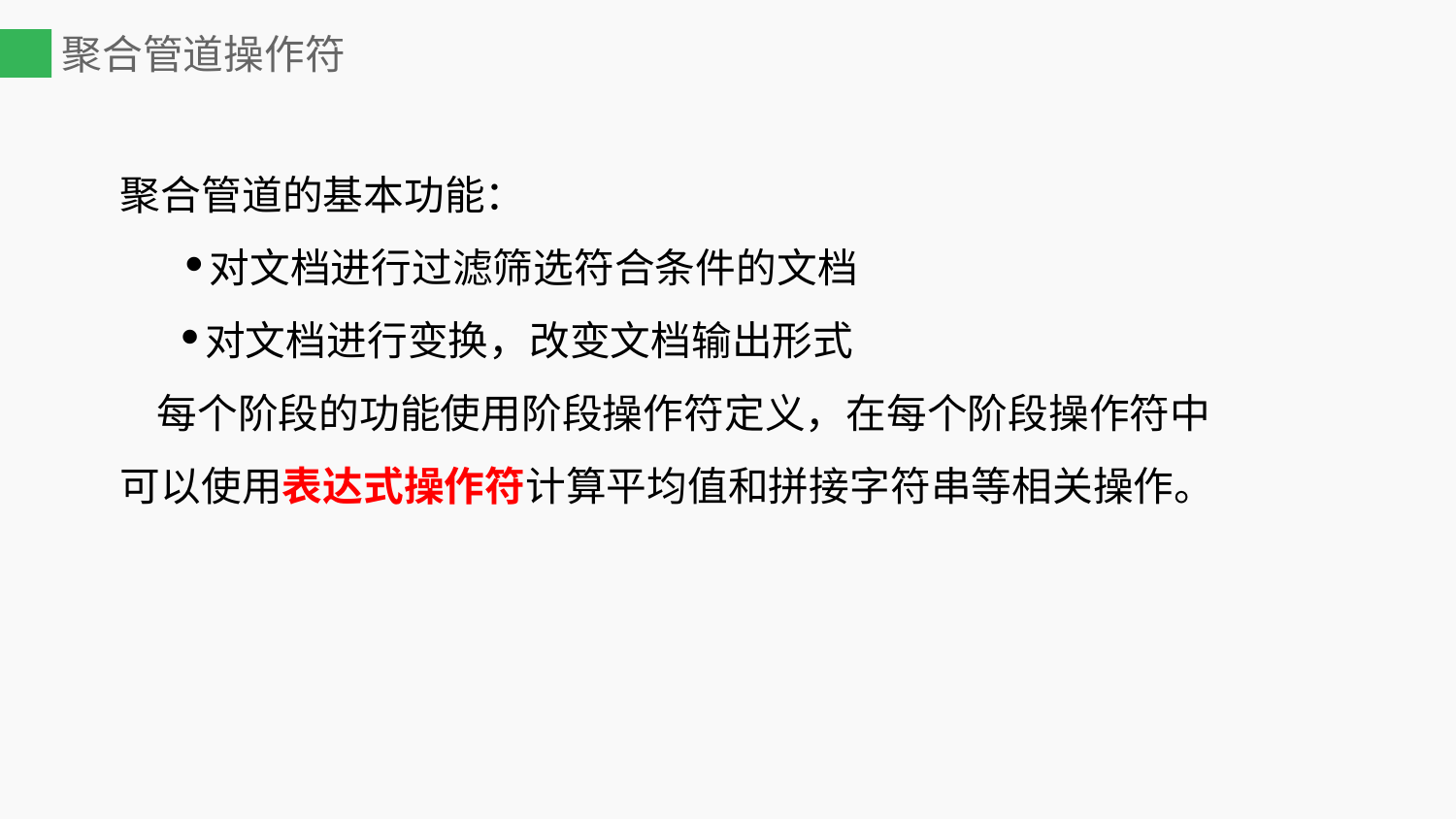

# 聚合管道操作符
聚合管道的基本功能：
对文档进行过滤筛选符合条件的文档
对文档进行变换，改变文档输出形式
   每个阶段的功能使用阶段操作符定义，在每个阶段操作符中可以使用表达式操作符计算平均值和拼接字符串等相关操作。